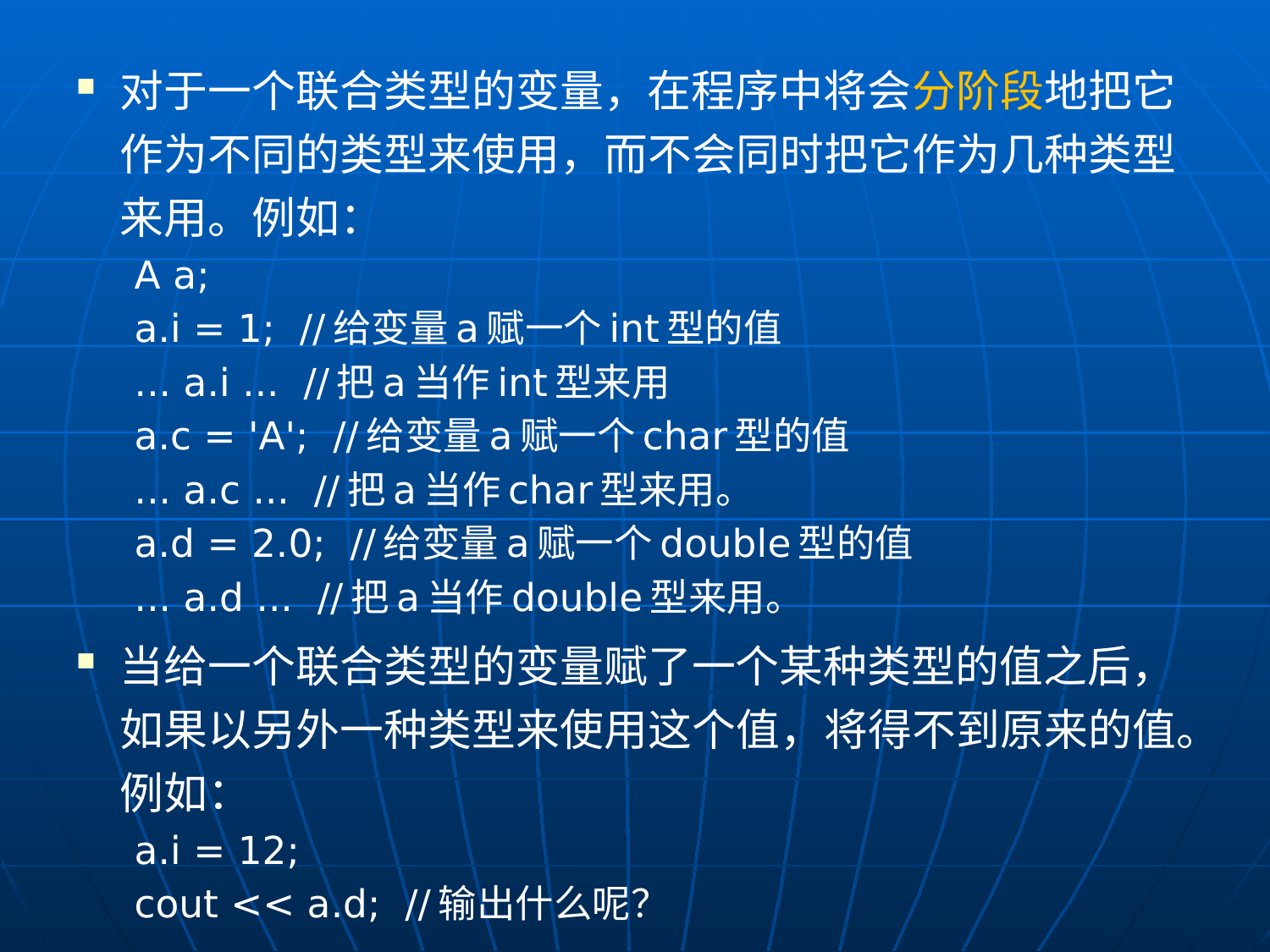

对于一个联合类型的变量，在程序中将会分阶段地把它作为不同的类型来使用，而不会同时把它作为几种类型来用。例如：
A a;
a.i = 1;  //给变量a赋一个int型的值
... a.i ...  //把a当作int型来用
a.c = 'A';  //给变量a赋一个char型的值
... a.c ...  //把a当作char型来用。
a.d = 2.0;  //给变量a赋一个double型的值
... a.d ...  //把a当作double型来用。
当给一个联合类型的变量赋了一个某种类型的值之后，如果以另外一种类型来使用这个值，将得不到原来的值。例如：
a.i = 12;
cout << a.d;  //输出什么呢？